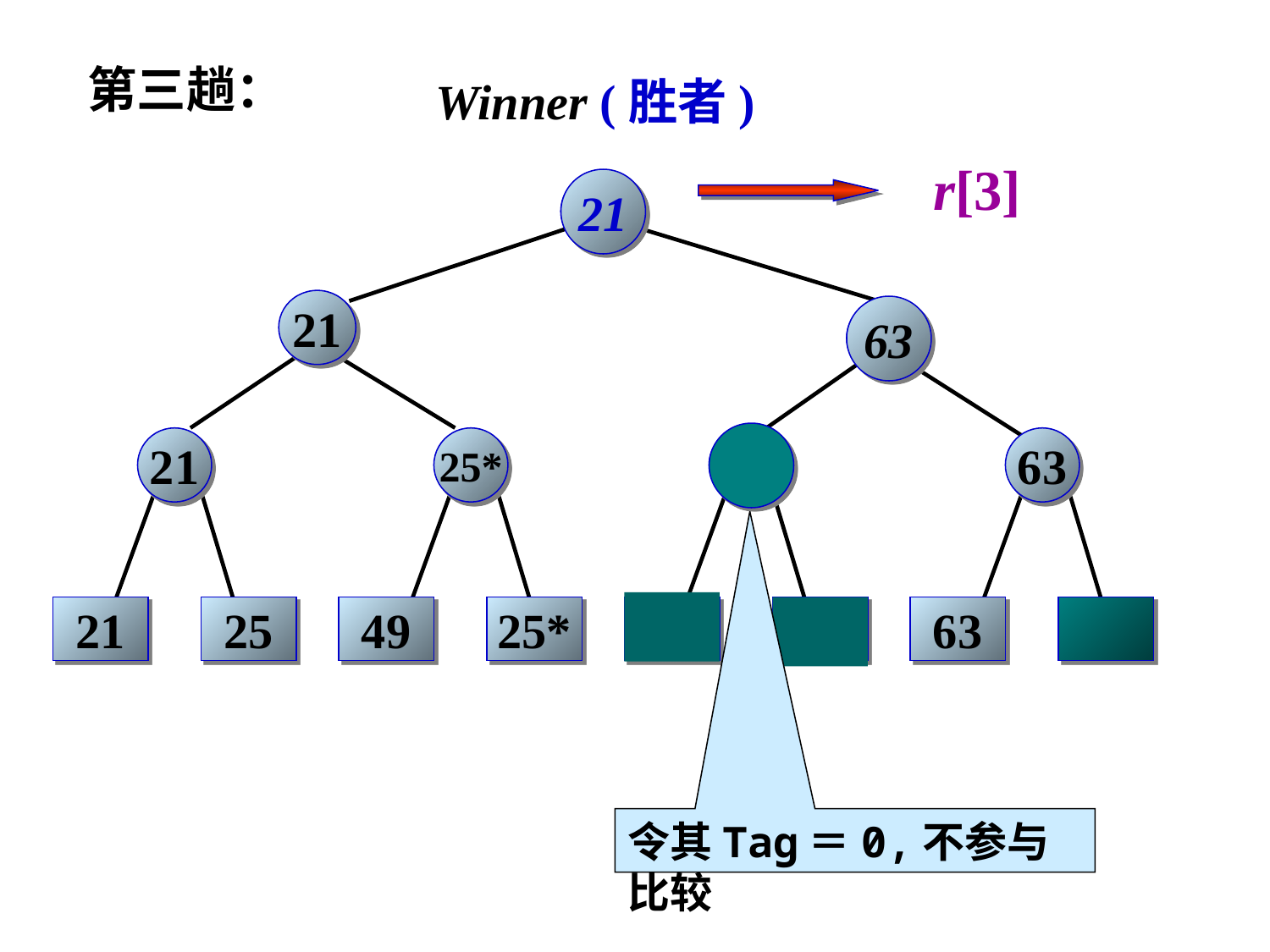

# 第三趟：
Winner (胜者)
r[3]
21
16

21

16

21

25*

16

63

21
25
49
25*
16
08
63

63

令其Tag＝0,不参与比较